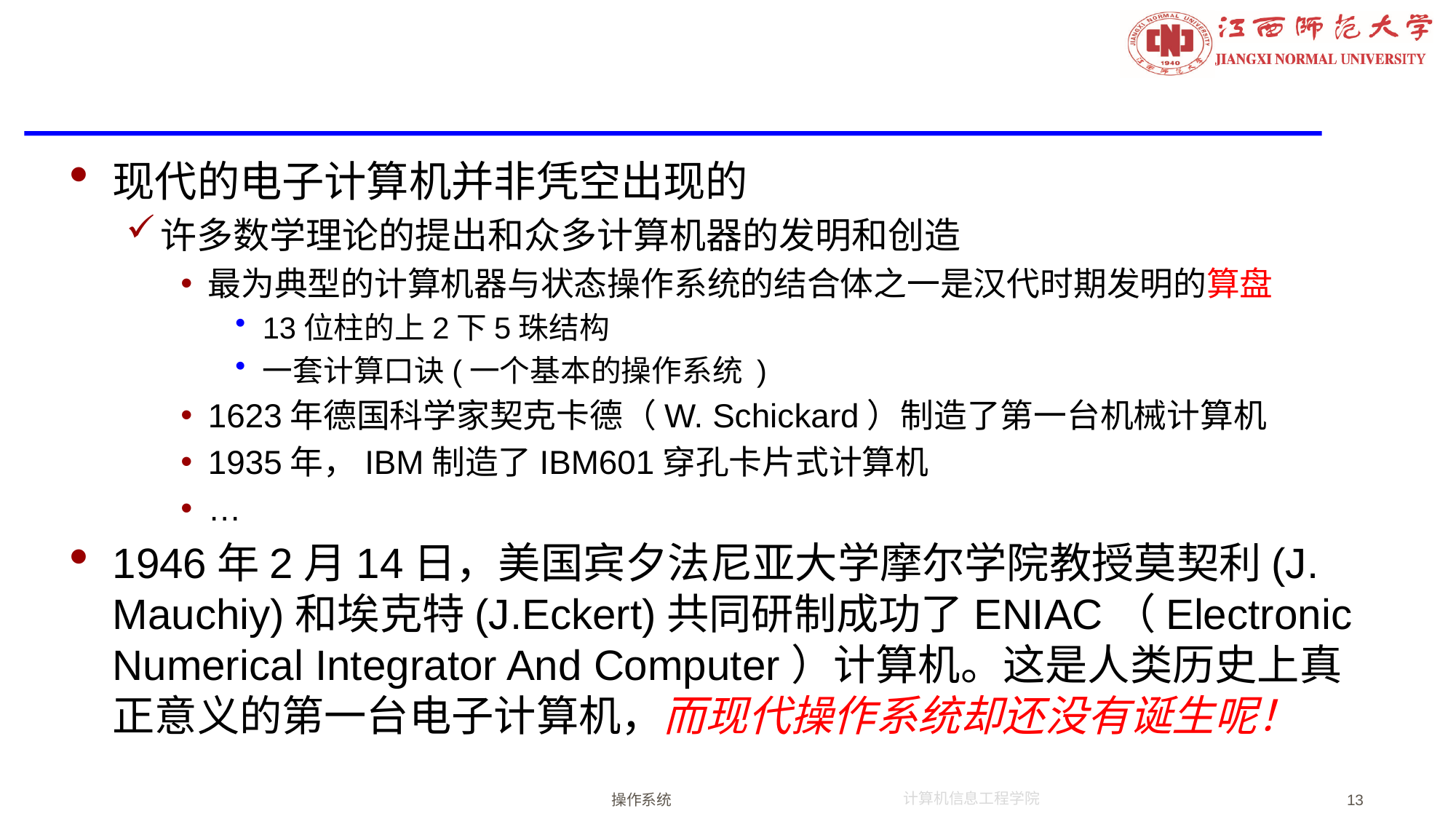

#
现代的电子计算机并非凭空出现的
许多数学理论的提出和众多计算机器的发明和创造
最为典型的计算机器与状态操作系统的结合体之一是汉代时期发明的算盘
13位柱的上2下5珠结构
一套计算口诀(一个基本的操作系统 )
1623年德国科学家契克卡德（W. Schickard）制造了第一台机械计算机
1935年，IBM制造了IBM601穿孔卡片式计算机
…
1946年2月14日，美国宾夕法尼亚大学摩尔学院教授莫契利(J. Mauchiy)和埃克特(J.Eckert)共同研制成功了ENIAC（Electronic Numerical Integrator And Computer）计算机。这是人类历史上真正意义的第一台电子计算机，而现代操作系统却还没有诞生呢！
操作系统
13